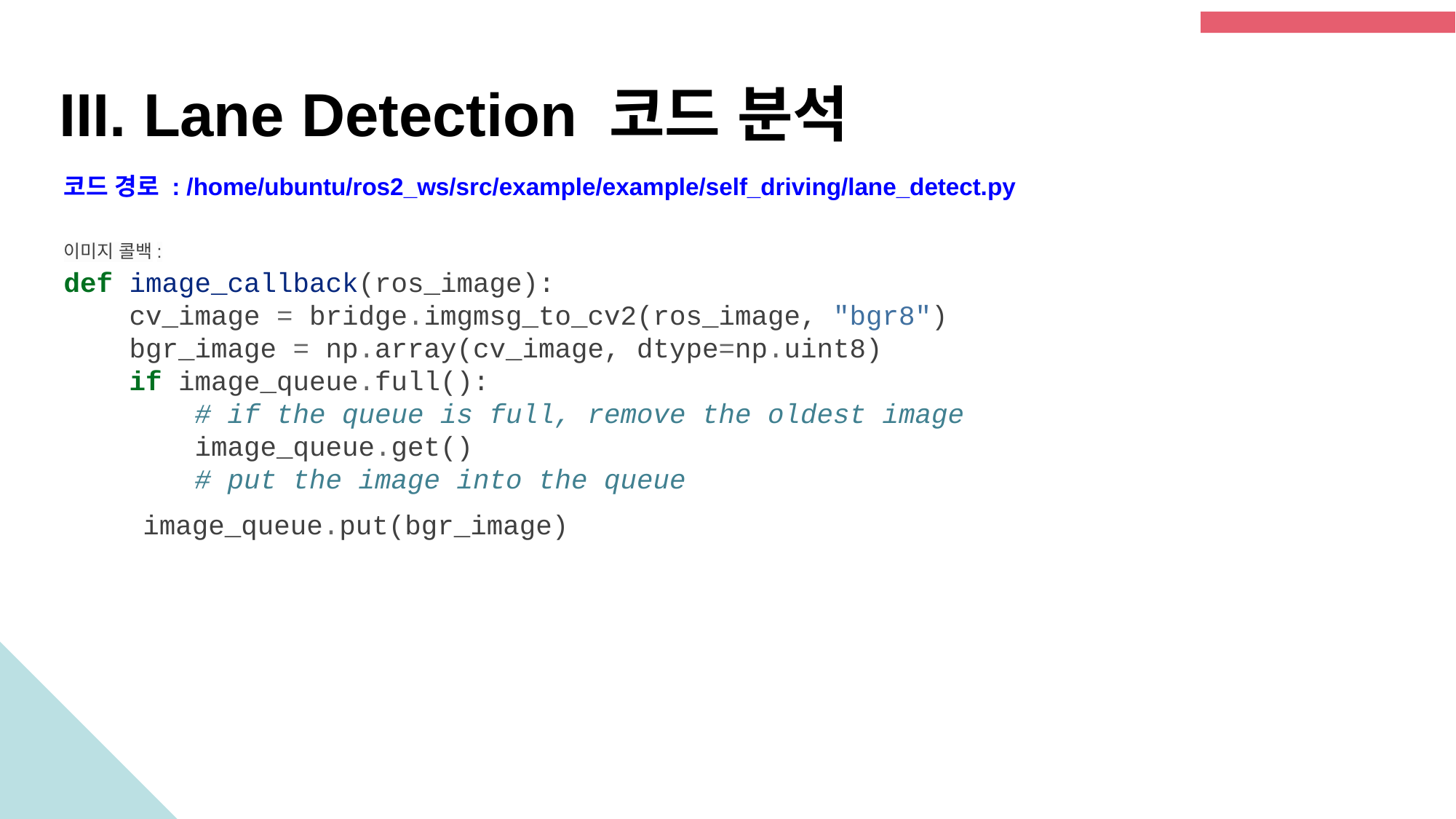

III. Lane Detection 코드 분석
코드 경로 : /home/ubuntu/ros2_ws/src/example/example/self_driving/lane_detect.py
이미지 콜백:
def image_callback(ros_image):
    cv_image = bridge.imgmsg_to_cv2(ros_image, "bgr8")
    bgr_image = np.array(cv_image, dtype=np.uint8)
    if image_queue.full():
        # if the queue is full, remove the oldest image
        image_queue.get()
        # put the image into the queue
    image_queue.put(bgr_image)